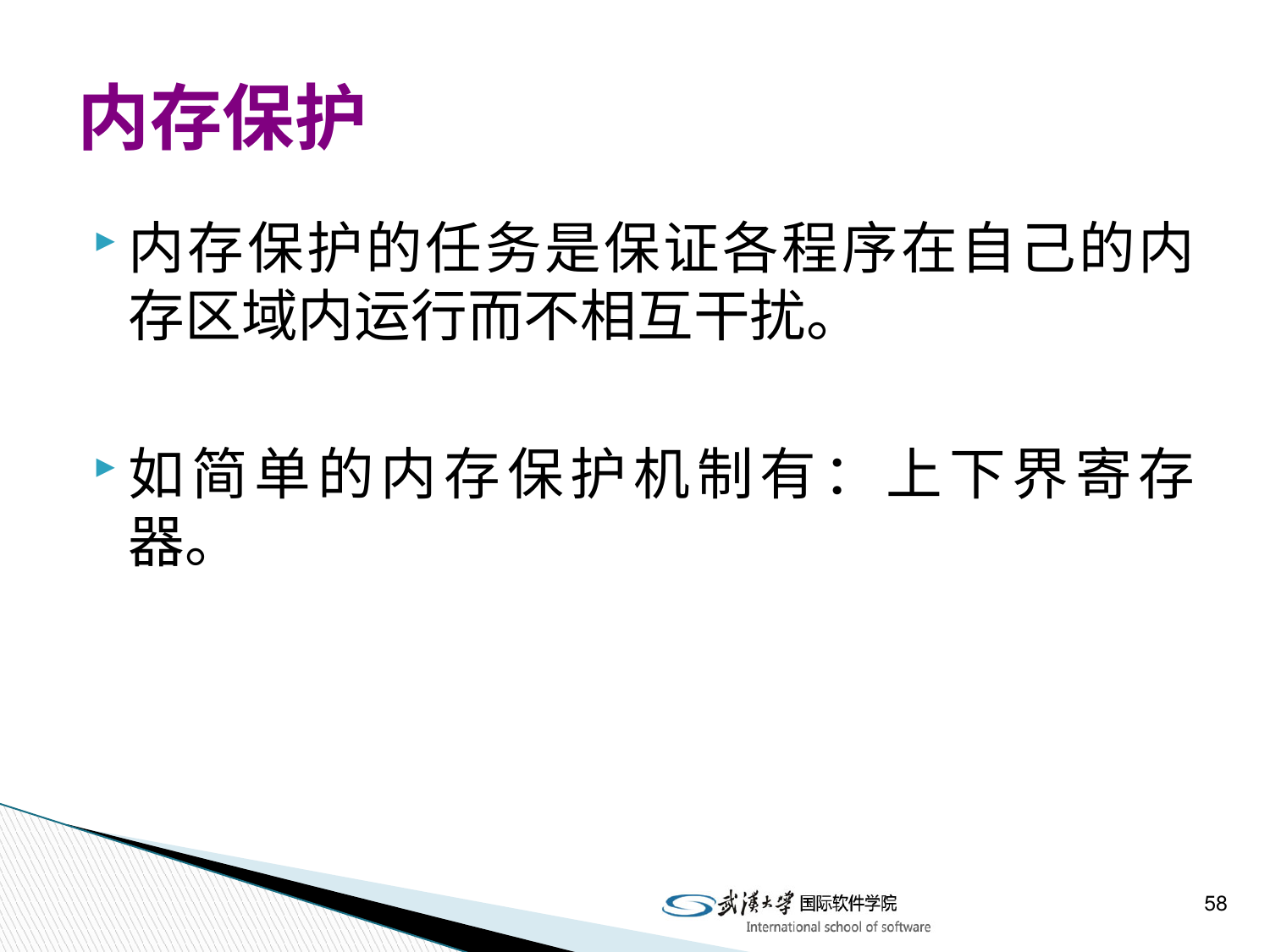

# 内存保护
内存保护的任务是保证各程序在自己的内存区域内运行而不相互干扰。

如简单的内存保护机制有：上下界寄存器。